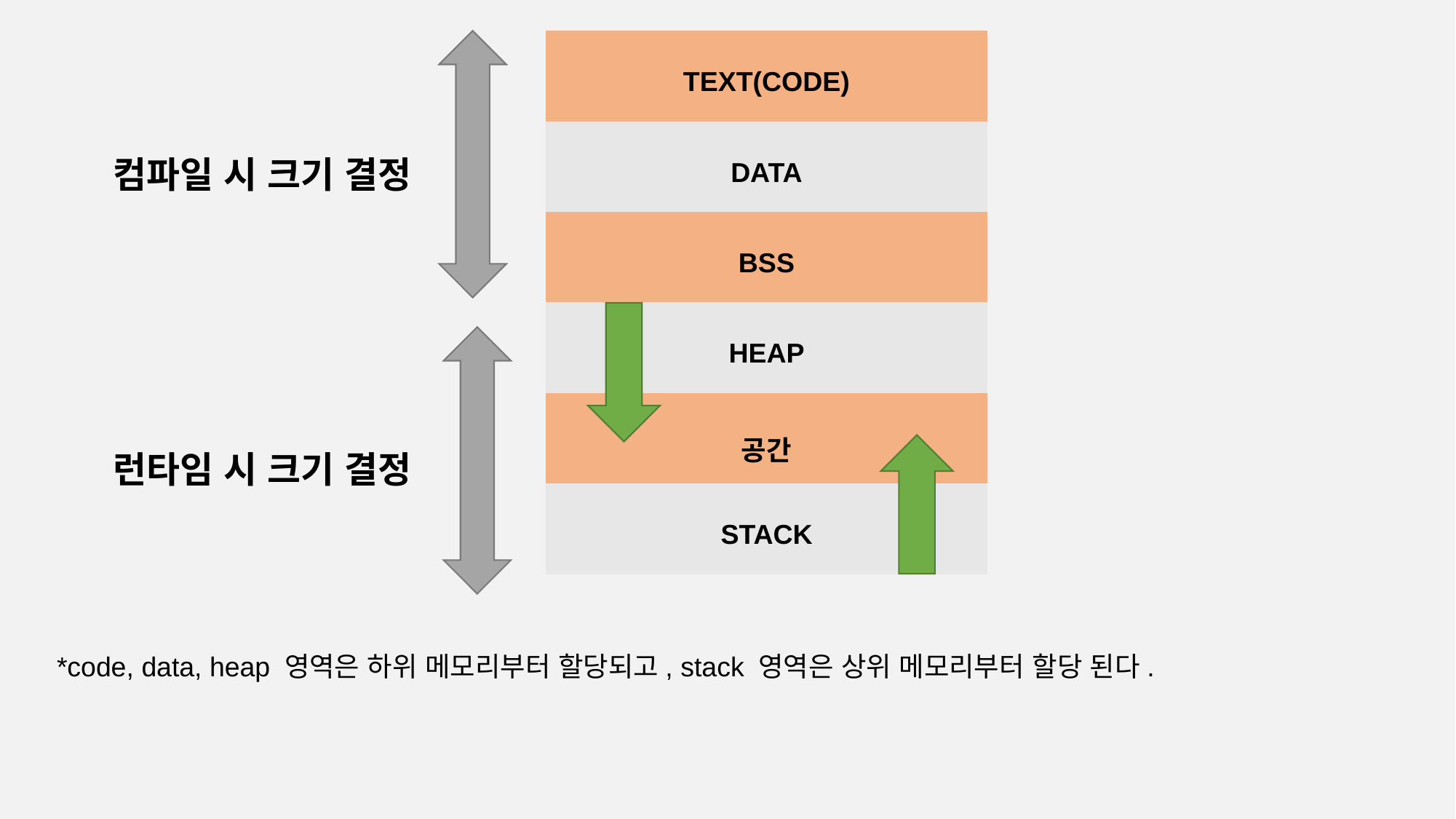

| TEXT(CODE) |
| --- |
| DATA |
| BSS |
| HEAP |
| 공간 |
| STACK |
컴파일 시 크기 결정

런타임 시 크기 결정

*code, data, heap 영역은 하위 메모리부터 할당되고, stack 영역은 상위 메모리부터 할당 된다.